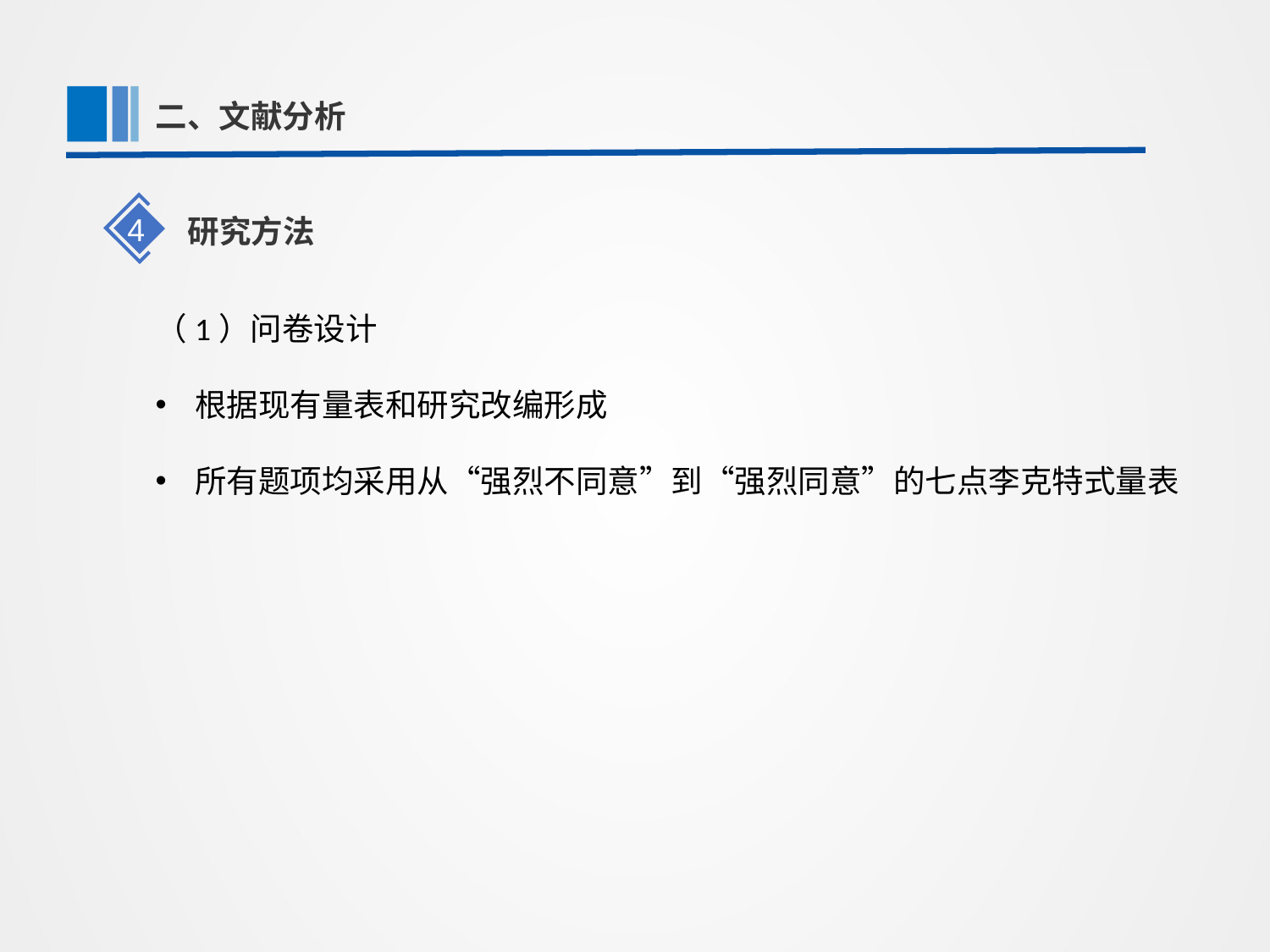

第一部分

二、文献分析

4
研究方法
（1）问卷设计

根据现有量表和研究改编形成

所有题项均采用从“强烈不同意”到“强烈同意”的七点李克特式量表